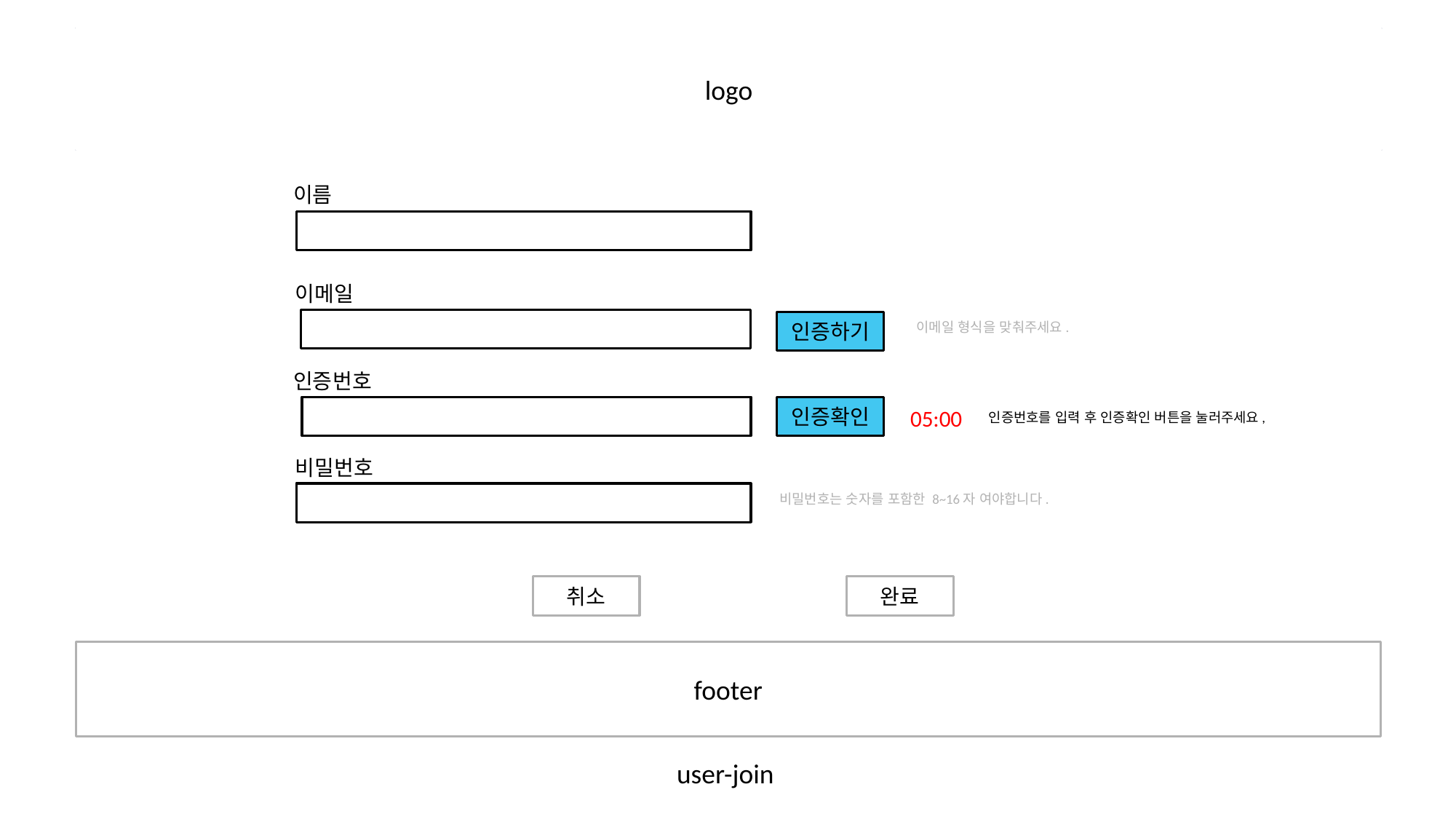

inner
header
logo
이름

이메일

인증하기
이메일 형식을 맞춰주세요.
인증번호

05:00
인증번호를 입력 후 인증확인 버튼을 눌러주세요,
인증확인
비밀번호

비밀번호는 숫자를 포함한 8~16자 여야합니다.

취소
완료
footer
user-join